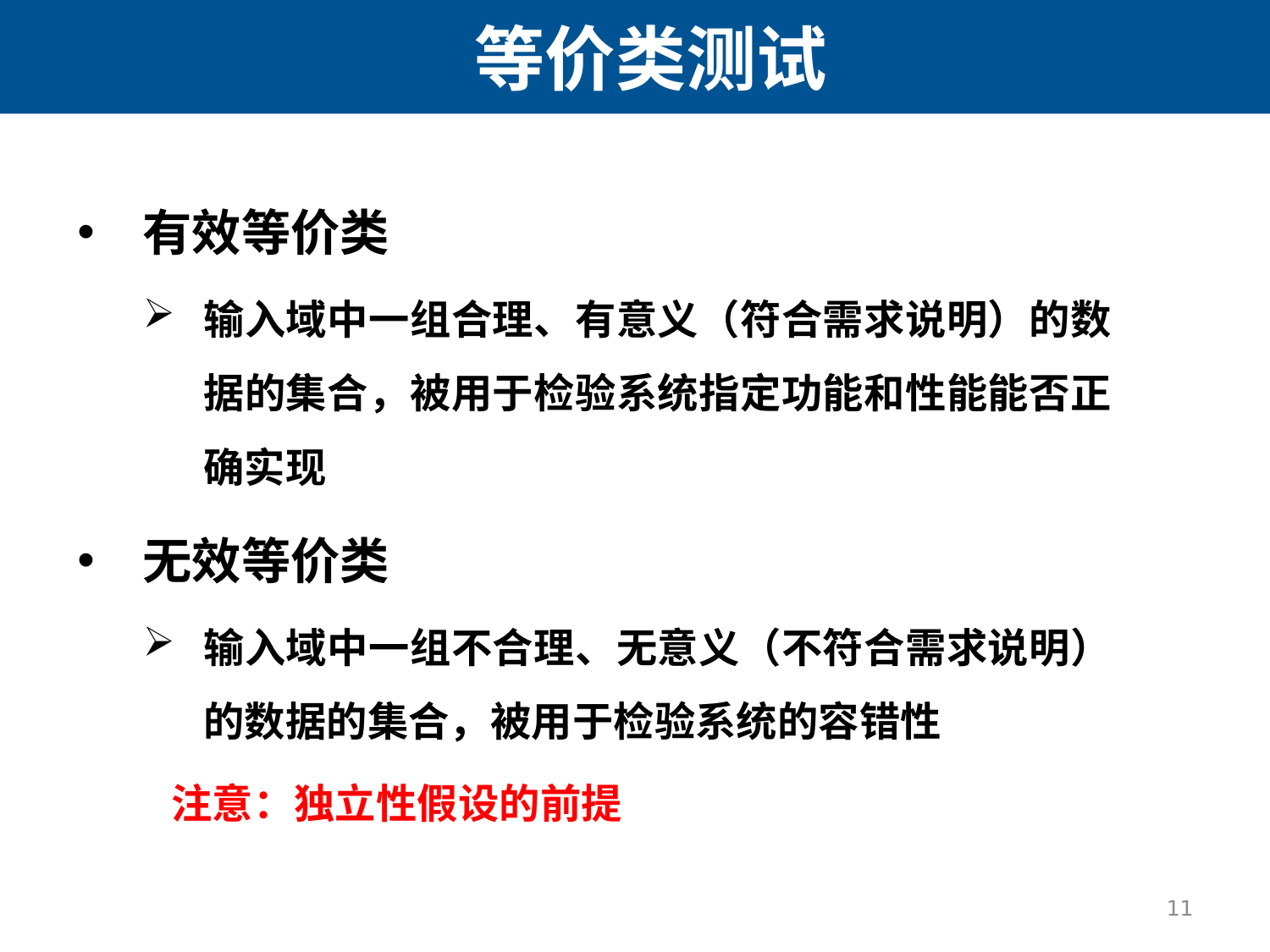

# 等价类测试
有效等价类
输入域中一组合理、有意义（符合需求说明）的数据的集合，被用于检验系统指定功能和性能能否正确实现
无效等价类
输入域中一组不合理、无意义（不符合需求说明）的数据的集合，被用于检验系统的容错性
  注意：独立性假设的前提
11